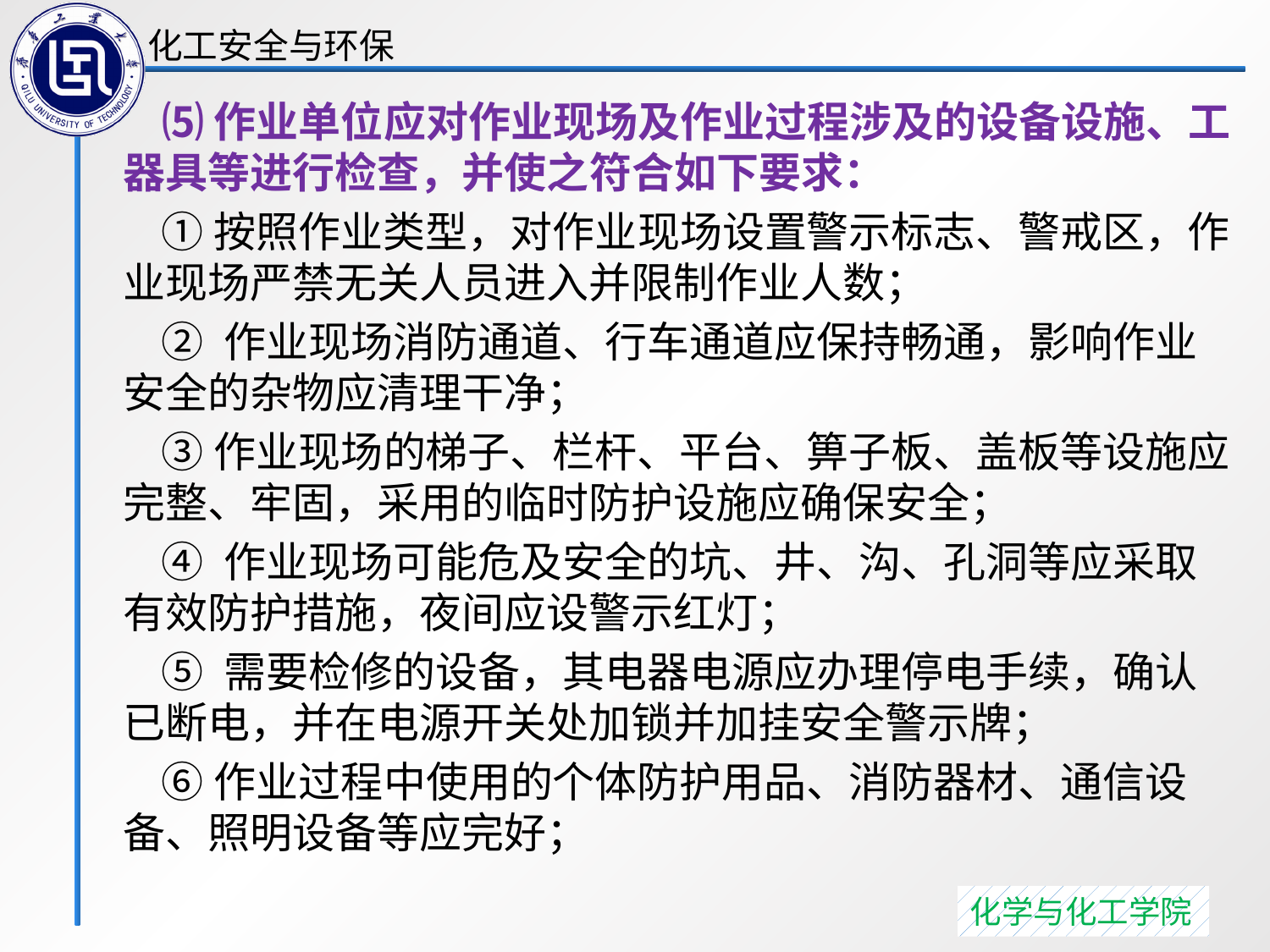

⑸作业单位应对作业现场及作业过程涉及的设备设施、工器具等进行检查，并使之符合如下要求：
    ①按照作业类型，对作业现场设置警示标志、警戒区，作业现场严禁无关人员进入并限制作业人数；
    ② 作业现场消防通道、行车通道应保持畅通，影响作业安全的杂物应清理干净；
    ③作业现场的梯子、栏杆、平台、箅子板、盖板等设施应完整、牢固，采用的临时防护设施应确保安全；
    ④ 作业现场可能危及安全的坑、井、沟、孔洞等应采取有效防护措施，夜间应设警示红灯；
    ⑤ 需要检修的设备，其电器电源应办理停电手续，确认已断电，并在电源开关处加锁并加挂安全警示牌；
    ⑥作业过程中使用的个体防护用品、消防器材、通信设备、照明设备等应完好；